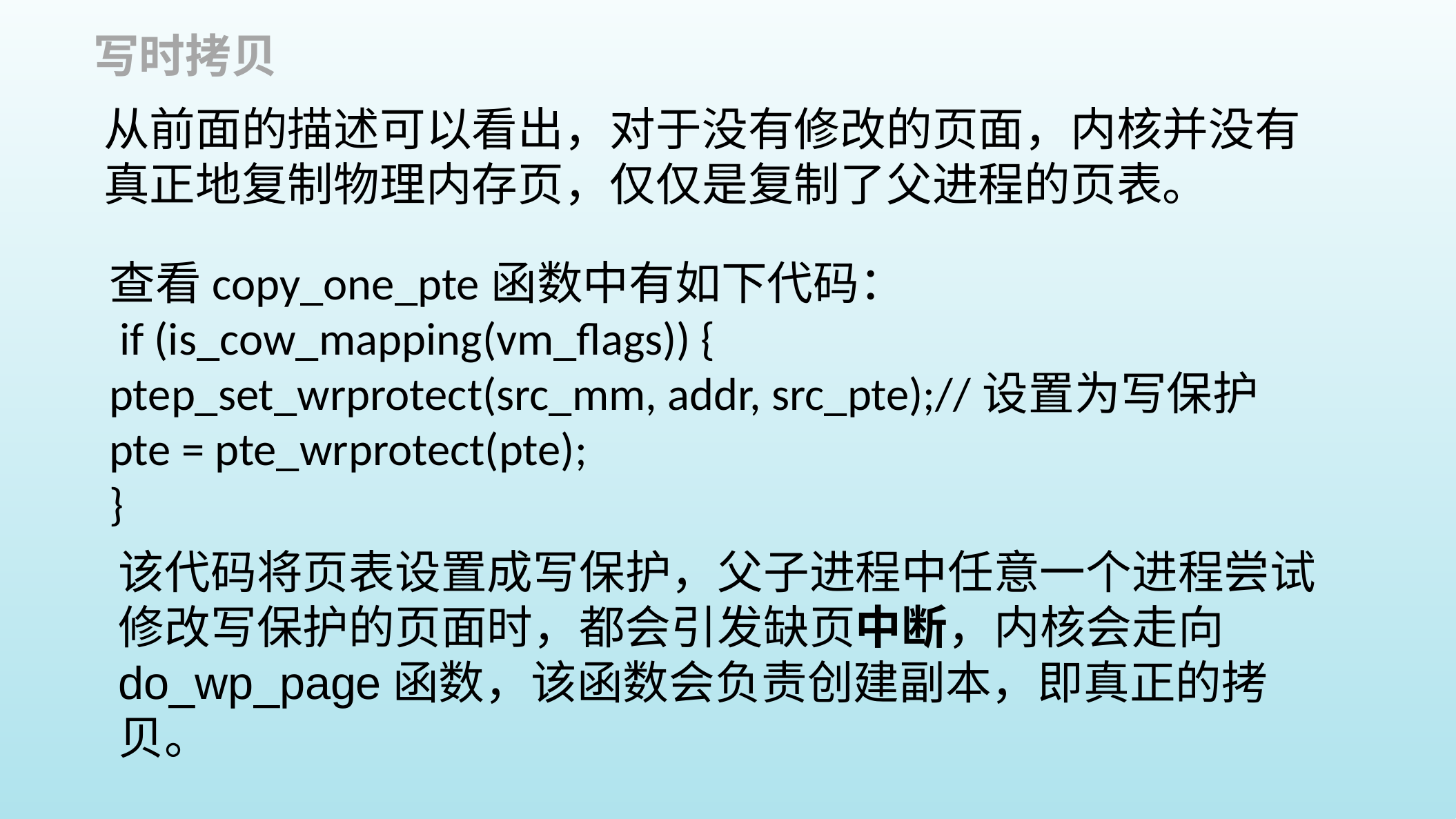

写时拷贝
从前面的描述可以看出，对于没有修改的页面，内核并没有真正地复制物理内存页，仅仅是复制了父进程的页表。
查看copy_one_pte函数中有如下代码：
 if (is_cow_mapping(vm_flags)) {
ptep_set_wrprotect(src_mm, addr, src_pte);//设置为写保护
pte = pte_wrprotect(pte);
}
该代码将页表设置成写保护，父子进程中任意一个进程尝试修改写保护的页面时，都会引发缺页中断，内核会走向do_wp_page函数，该函数会负责创建副本，即真正的拷贝。